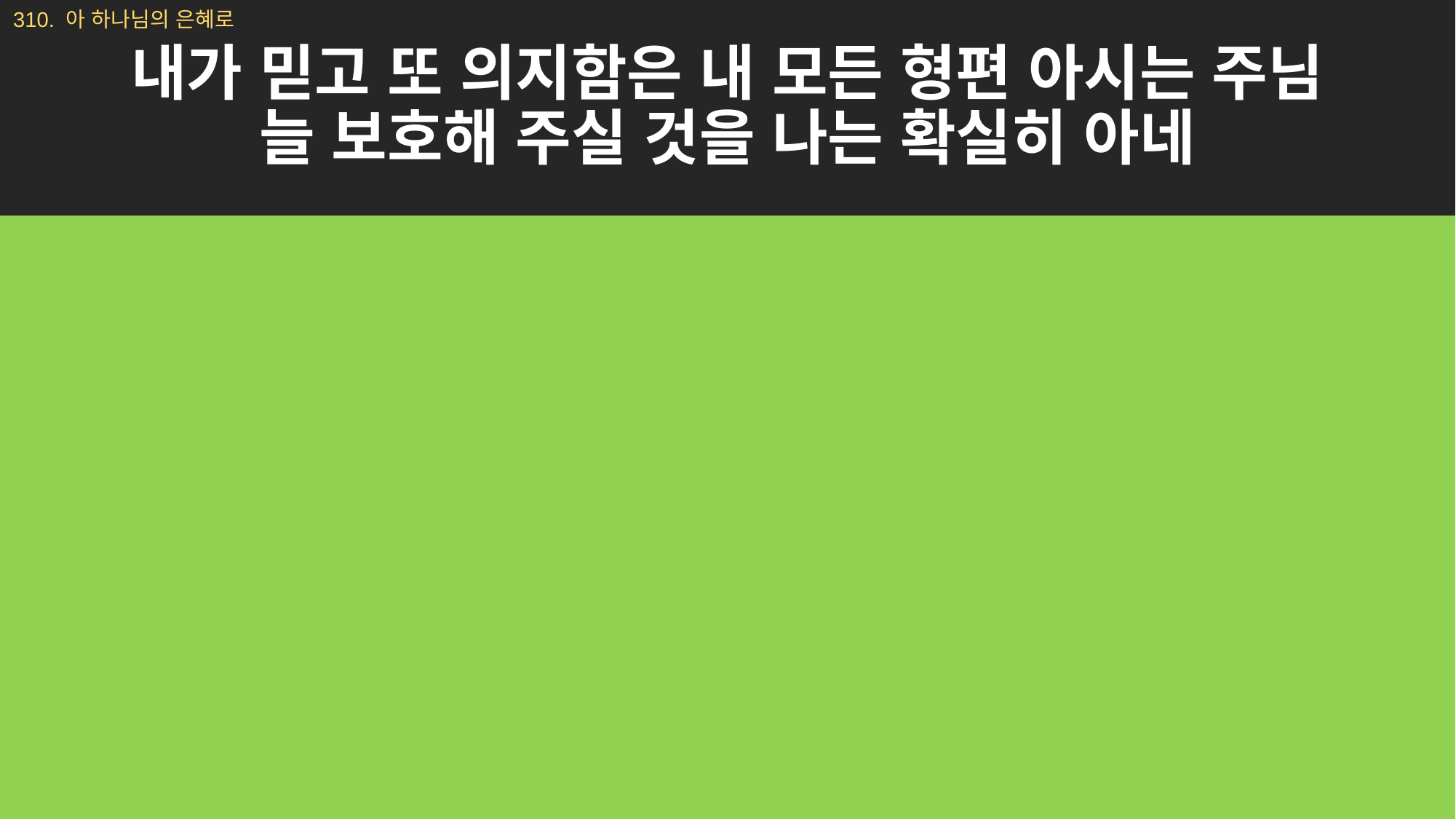

# 내가 믿고 또 의지함은 내 모든 형편 아시는 주님 늘 보호해 주실 것을 나는 확실히 아네
310. 아 하나님의 은혜로